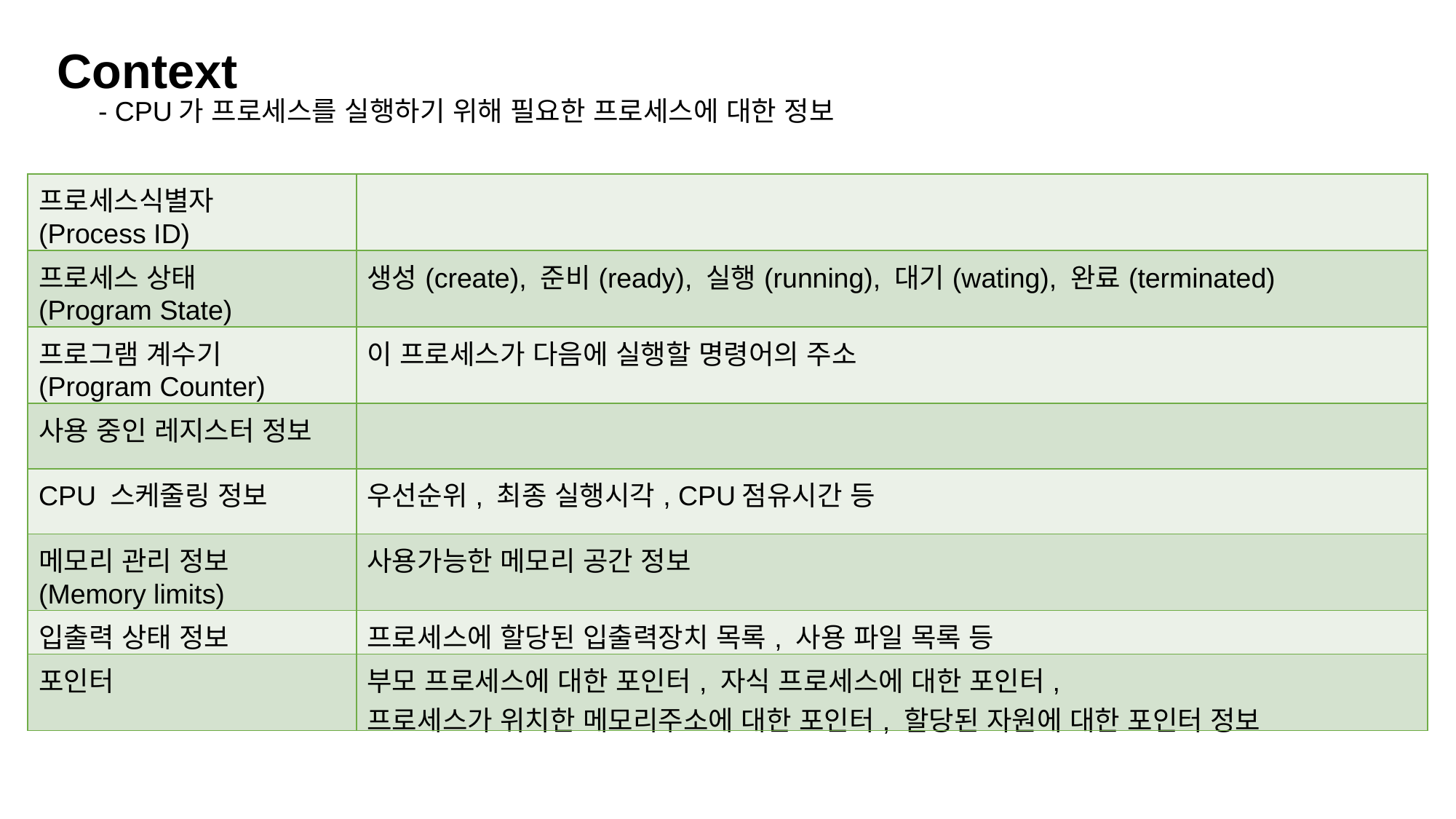

Context
 - CPU가 프로세스를 실행하기 위해 필요한 프로세스에 대한 정보
| 프로세스식별자 (Process ID) |  |
| --- | --- |
| 프로세스 상태 (Program State) | 생성(create), 준비(ready), 실행(running), 대기(wating), 완료(terminated) |
| 프로그램 계수기 (Program Counter) | 이 프로세스가 다음에 실행할 명령어의 주소 |
| 사용 중인 레지스터 정보 |  |
| CPU 스케줄링 정보 | 우선순위, 최종 실행시각, CPU점유시간 등 |
| 메모리 관리 정보 (Memory limits) | 사용가능한 메모리 공간 정보 |
| 입출력 상태 정보 | 프로세스에 할당된 입출력장치 목록, 사용 파일 목록 등 |
| 포인터 | 부모 프로세스에 대한 포인터, 자식 프로세스에 대한 포인터, 프로세스가 위치한 메모리주소에 대한 포인터, 할당된 자원에 대한 포인터 정보 |